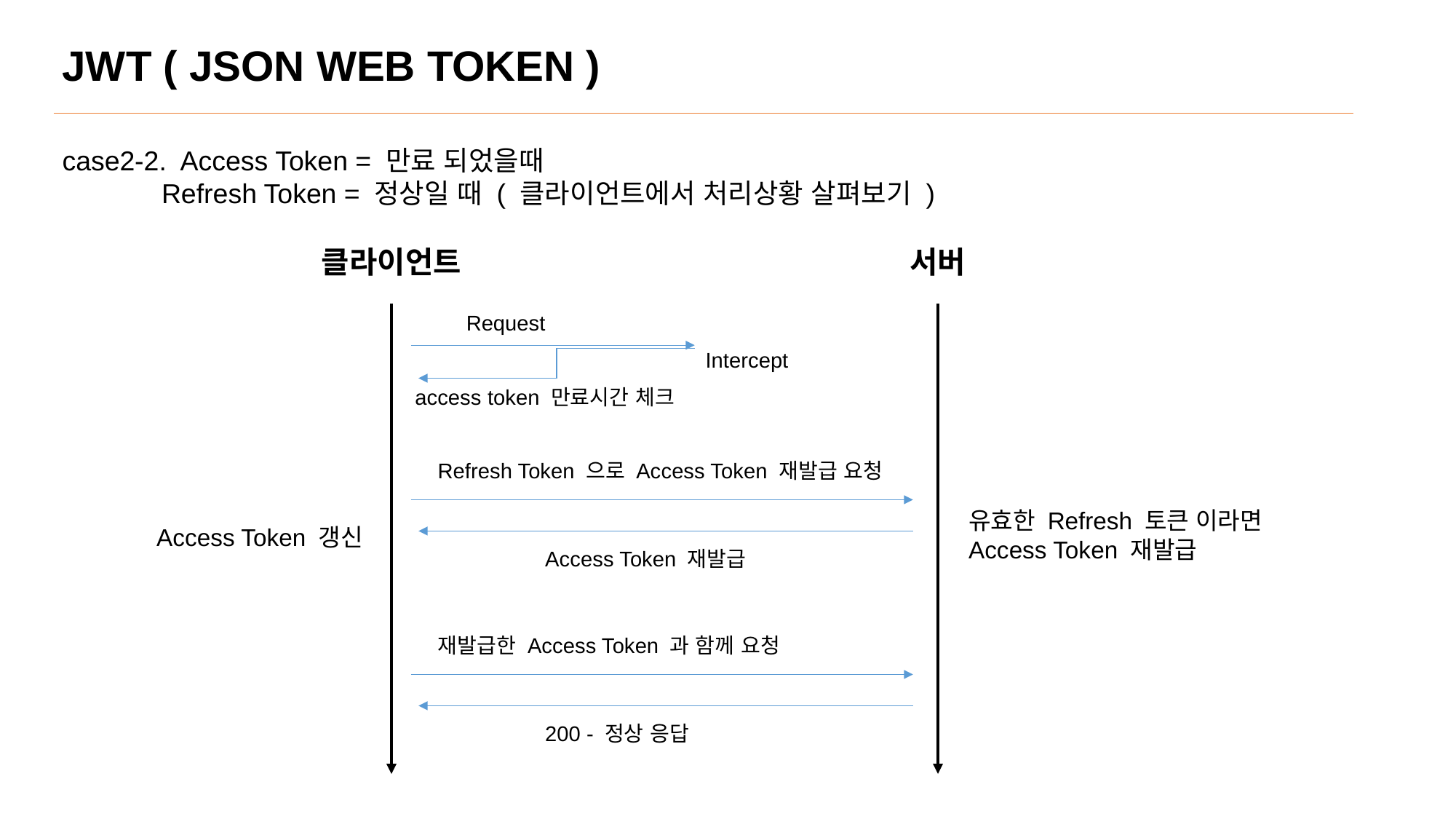

JWT ( JSON WEB TOKEN )
case2-2.  Access Token = 만료 되었을때
             Refresh Token = 정상일 때 ( 클라이언트에서 처리상황 살펴보기 )
클라이언트
서버
Request
Intercept
access token 만료시간 체크
Refresh Token 으로 Access Token 재발급 요청
유효한 Refresh 토큰 이라면
Access Token 재발급
Access Token 갱신
Access Token 재발급
재발급한 Access Token 과 함께 요청
200 - 정상 응답